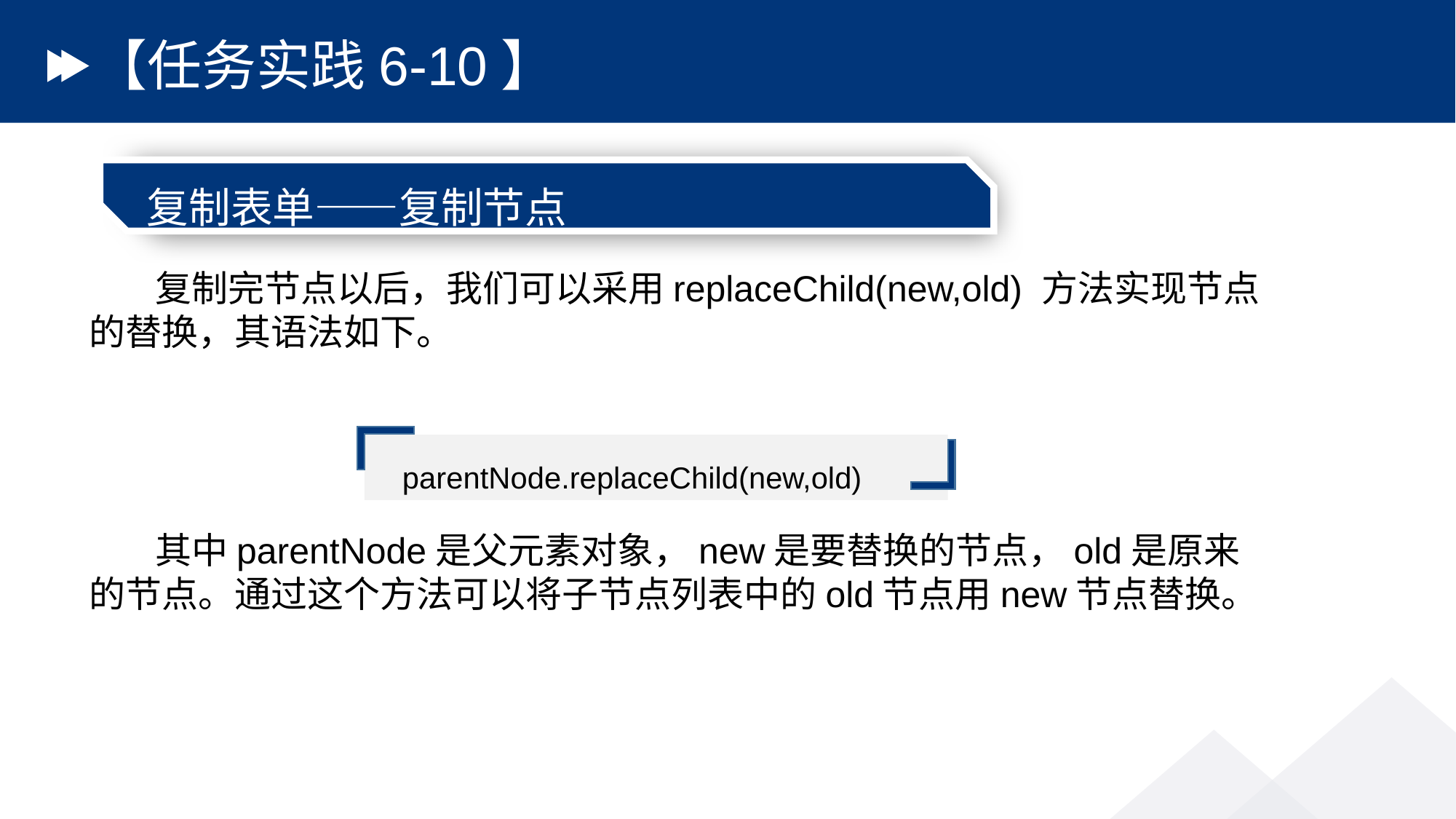

# 【任务实践6-10】
复制表单——复制节点
       复制完节点以后，我们可以采用replaceChild(new,old) 方法实现节点的替换，其语法如下。

       其中parentNode是父元素对象，new是要替换的节点，old是原来的节点。通过这个方法可以将子节点列表中的old节点用new节点替换。

parentNode.replaceChild(new,old)